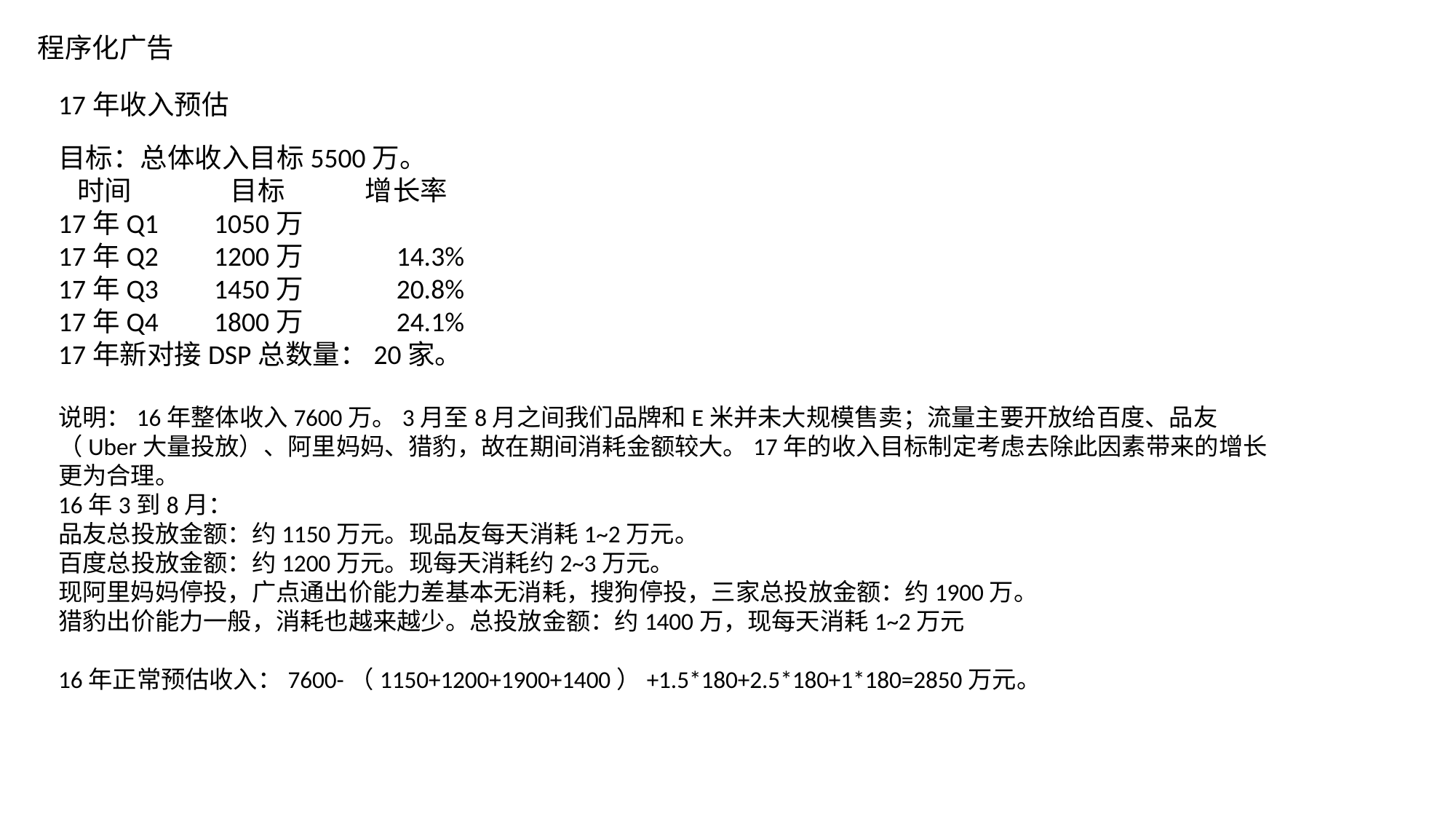

程序化广告
17年收入预估

目标：总体收入目标5500万。
  时间                目标             增长率
17年Q1         1050万
17年Q2         1200万              14.3%
17年Q3         1450万              20.8%
17年Q4         1800万              24.1%
17年新对接DSP总数量：20家。

说明：16年整体收入7600万。3月至8月之间我们品牌和E米并未大规模售卖；流量主要开放给百度、品友（Uber大量投放）、阿里妈妈、猎豹，故在期间消耗金额较大。17年的收入目标制定考虑去除此因素带来的增长更为合理。
16年3到8月：
品友总投放金额：约1150万元。现品友每天消耗1~2万元。
百度总投放金额：约1200万元。现每天消耗约2~3万元。
现阿里妈妈停投，广点通出价能力差基本无消耗，搜狗停投，三家总投放金额：约1900万。
猎豹出价能力一般，消耗也越来越少。总投放金额：约1400万，现每天消耗1~2万元

16年正常预估收入：7600-（1150+1200+1900+1400）+1.5*180+2.5*180+1*180=2850万元。